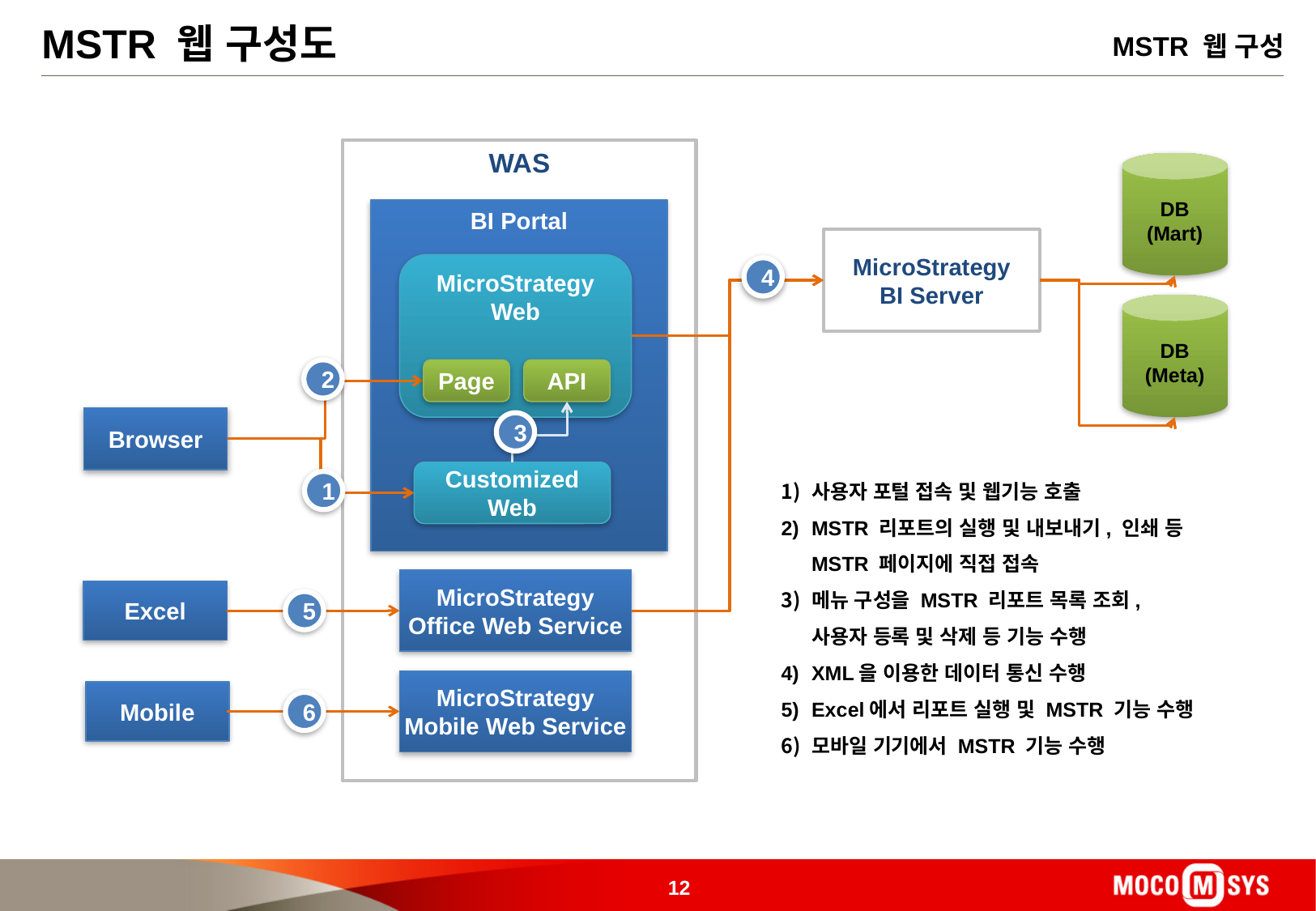

# MSTR 웹 구성도
MSTR 웹 구성
WAS
DB
(Mart)
BI Portal
MicroStrategy
BI Server
MicroStrategy Web
4
DB
(Meta)
2
Page
API
Browser
3
사용자 포털 접속 및 웹기능 호출
MSTR 리포트의 실행 및 내보내기, 인쇄 등
MSTR 페이지에 직접 접속
메뉴 구성을 MSTR 리포트 목록 조회,
사용자 등록 및 삭제 등 기능 수행
XML을 이용한 데이터 통신 수행
Excel에서 리포트 실행 및 MSTR 기능 수행
모바일 기기에서 MSTR 기능 수행
Customized Web
1
MicroStrategy
Office Web Service
Excel
5
MicroStrategy
Mobile Web Service
Mobile
6